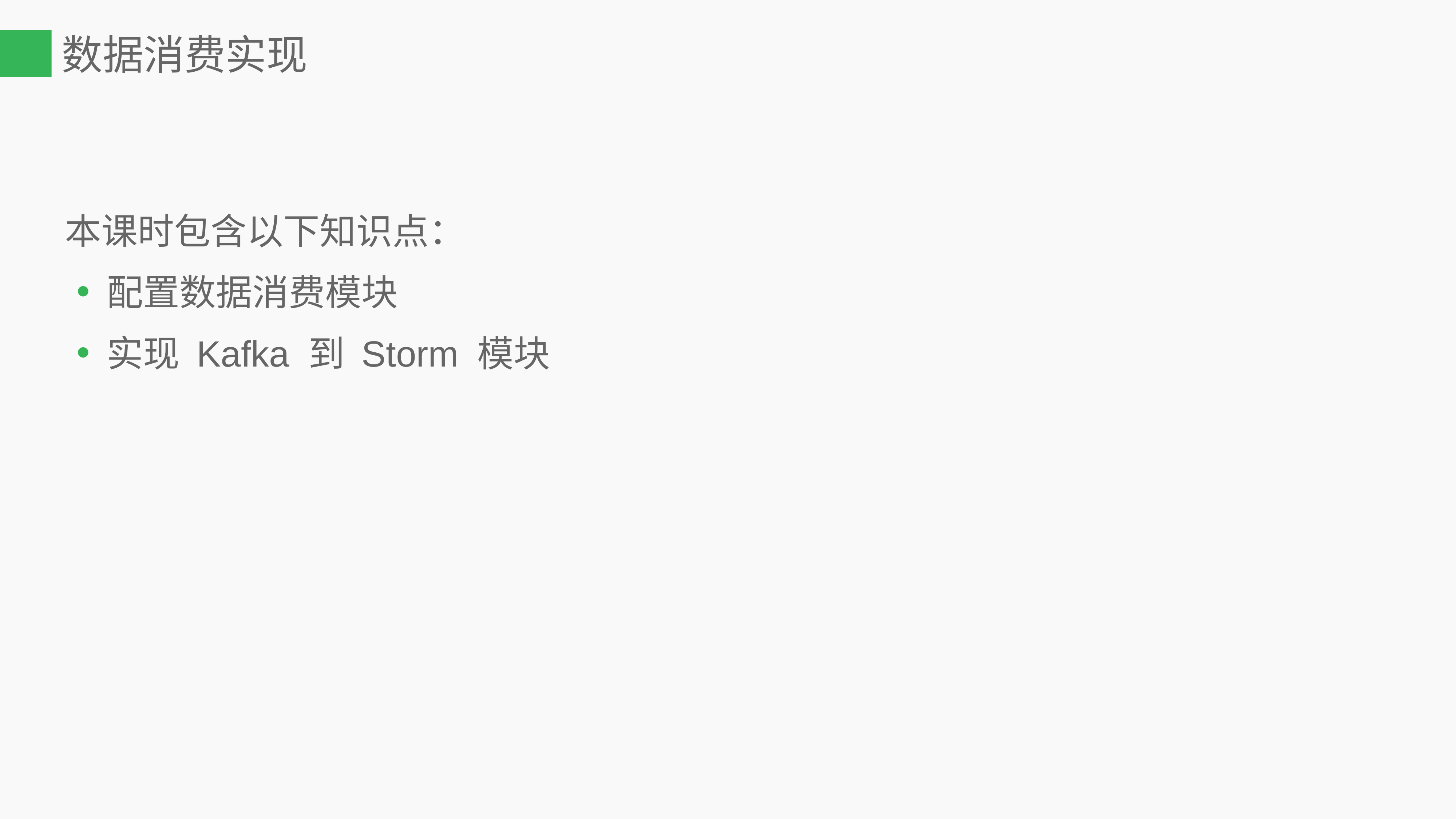

# 数据消费实现
本课时包含以下知识点：
配置数据消费模块
实现 Kafka 到 Storm 模块